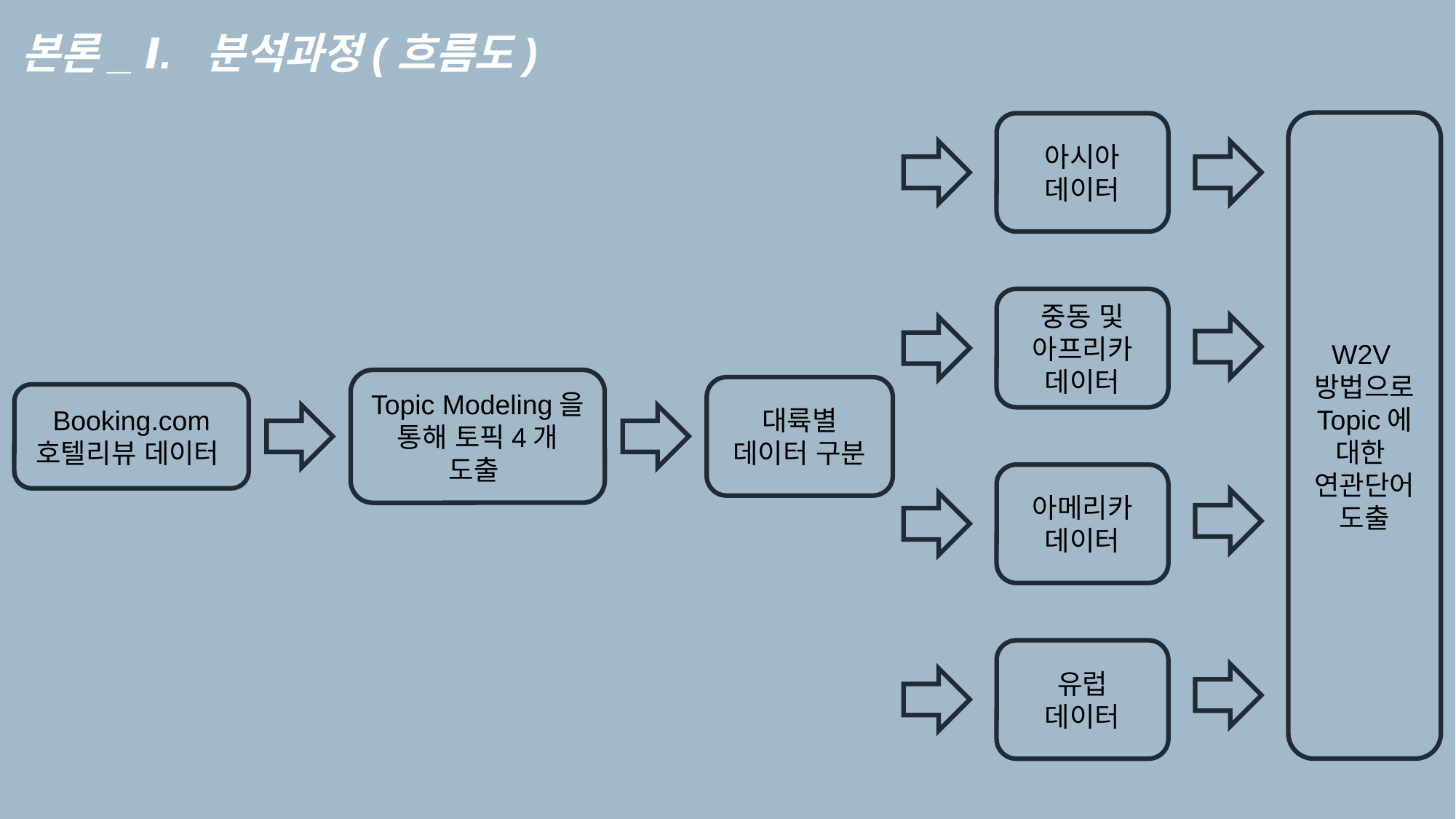

본론_ Ⅰ.  분석과정(흐름도)
W2V방법으로
Topic에 대한
연관단어 도출
아시아
데이터

중동 및
아프리카
데이터

Topic Modeling을 통해 토픽4개
도출
대륙별
데이터 구분
Booking.com
호텔리뷰 데이터

아메리카
데이터

유럽
데이터